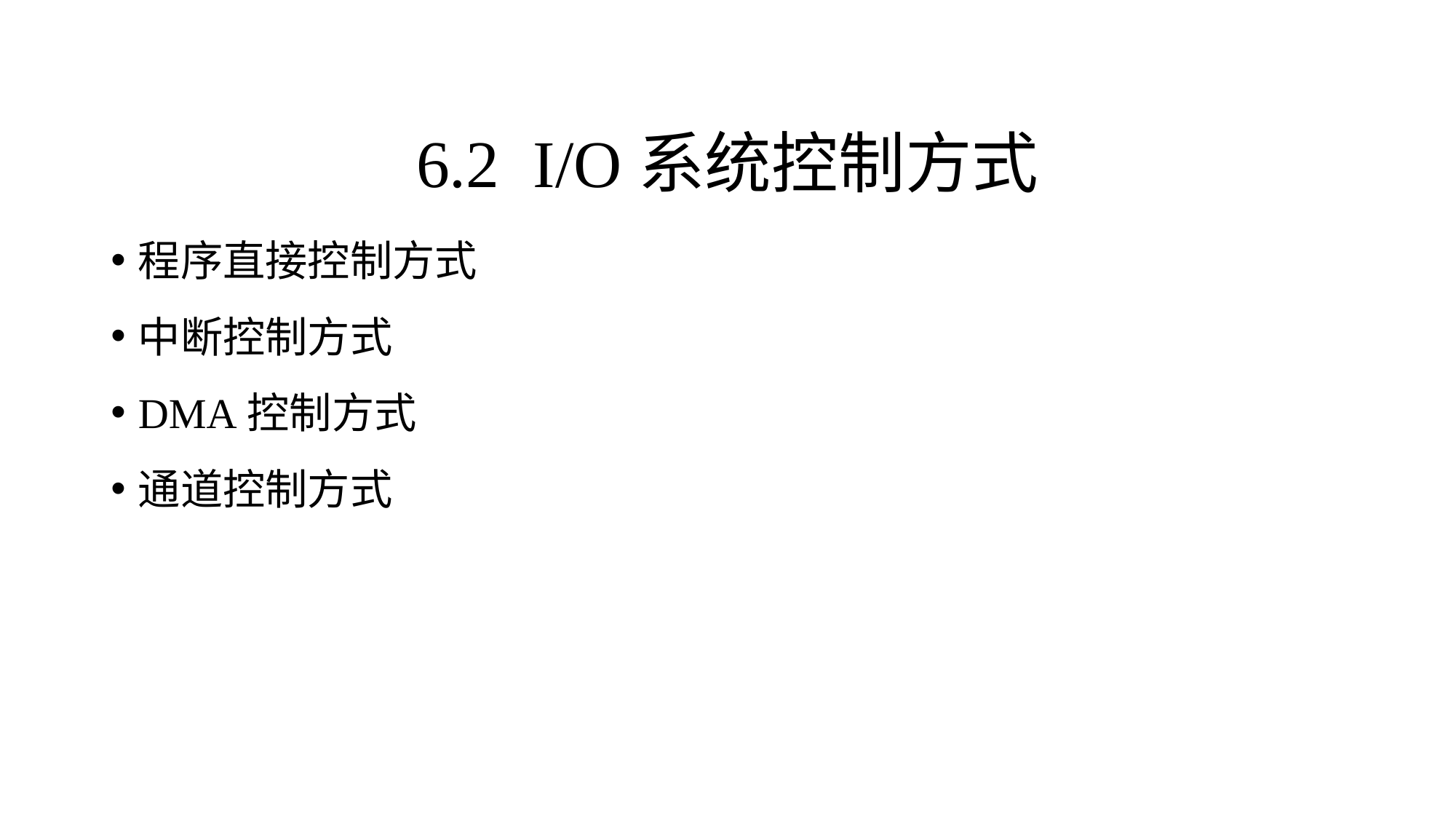

程序直接控制方式
中断控制方式
DMA控制方式
通道控制方式
6.2  I/O系统控制方式
1